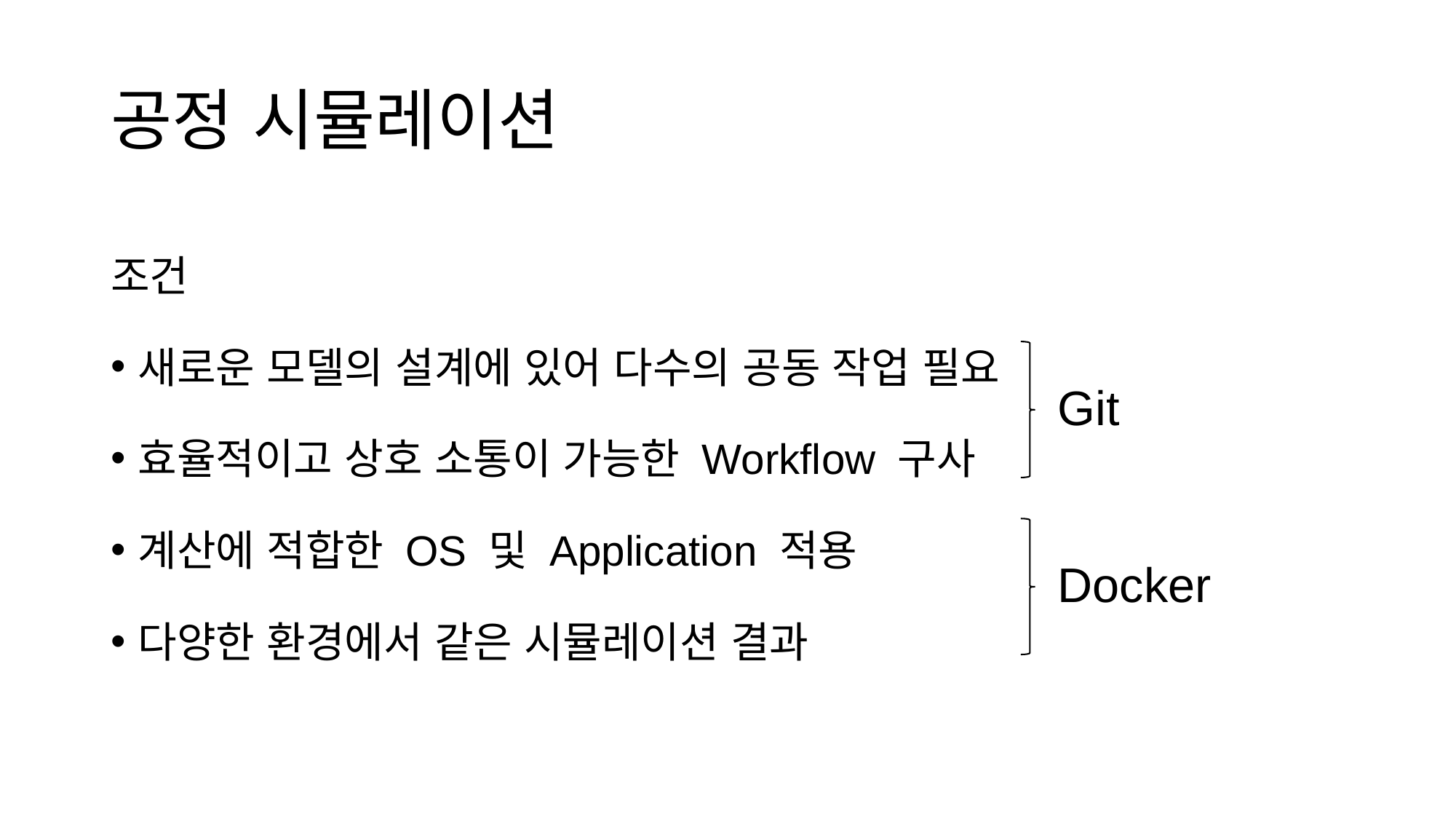

# 공정 시뮬레이션
조건
새로운 모델의 설계에 있어 다수의 공동 작업 필요
효율적이고 상호 소통이 가능한 Workflow 구사
계산에 적합한 OS 및 Application 적용
다양한 환경에서 같은 시뮬레이션 결과

Git

Docker